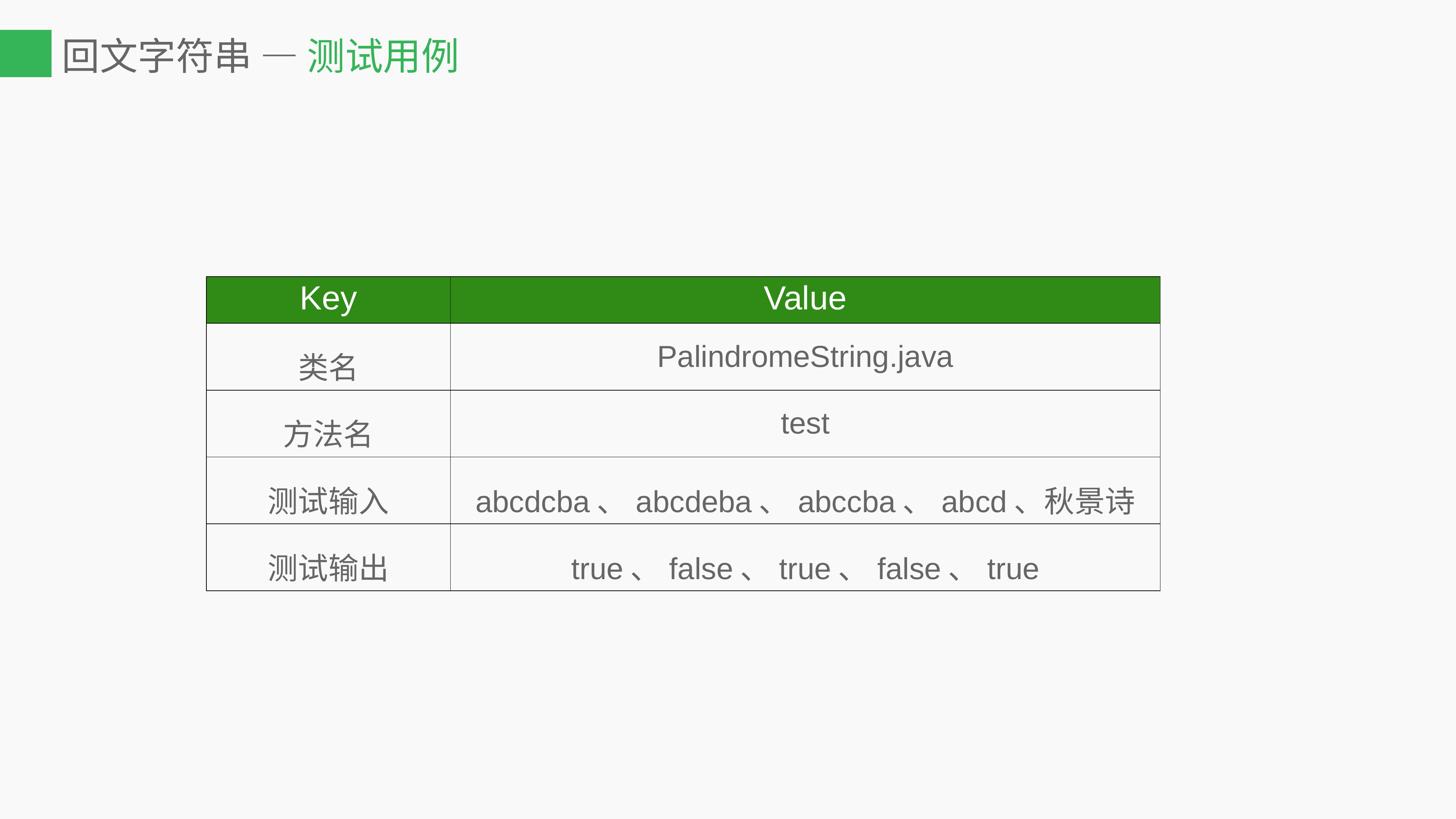

# 回文字符串 — 测试用例

| Key | Value |
| --- | --- |
| 类名 | PalindromeString.java |
| 方法名 | test |
| 测试输入 | abcdcba、abcdeba、abccba、abcd、秋景诗 |
| 测试输出 | true、false、true、false、true |